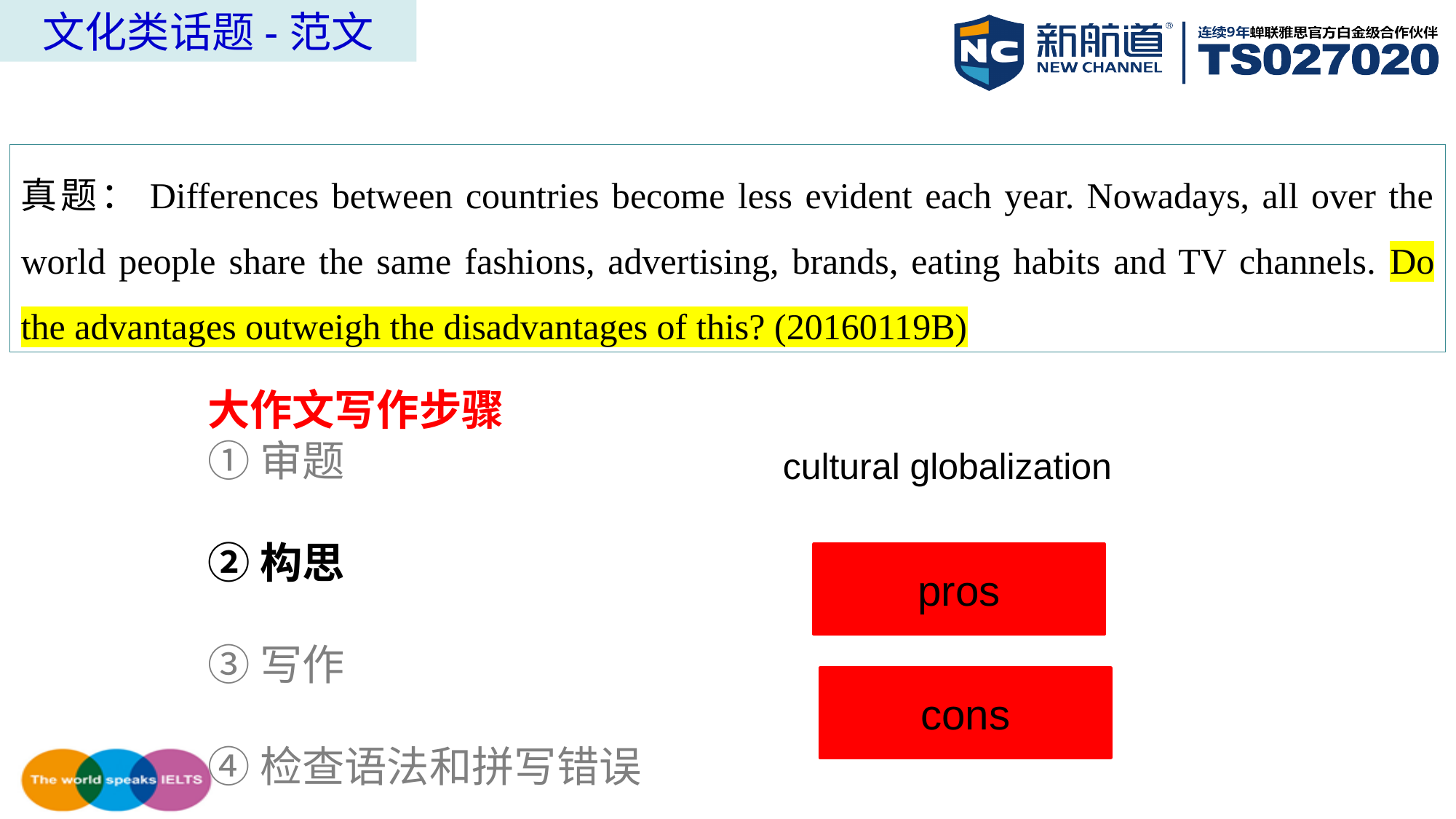

文化类话题-范文
真题：Differences between countries become less evident each year. Nowadays, all over the world people share the same fashions, advertising, brands, eating habits and TV channels. Do the advantages outweigh the disadvantages of this? (20160119B)
大作文写作步骤
①审题

②构思

③写作

④检查语法和拼写错误
cultural globalization
pros
cons